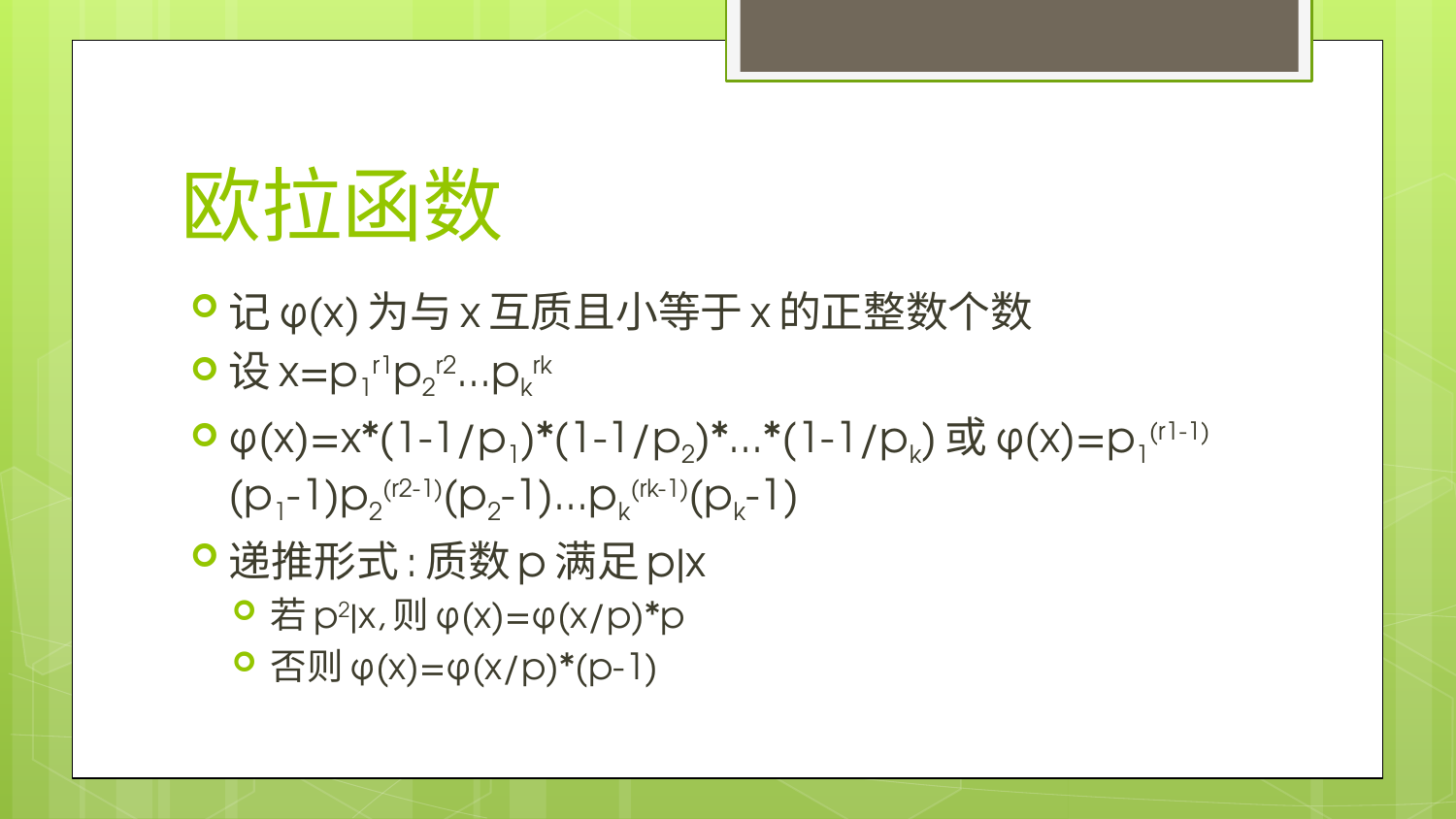

# 欧拉函数
记φ(x)为与x互质且小等于x的正整数个数
设x=p1r1p2r2...pkrk
φ(x)=x*(1-1/p1)*(1-1/p2)*...*(1-1/pk)或φ(x)=p1(r1-1)(p1-1)p2(r2-1)(p2-1)...pk(rk-1)(pk-1)
递推形式:质数p满足p|x
若p2|x,则φ(x)=φ(x/p)*p
否则φ(x)=φ(x/p)*(p-1)